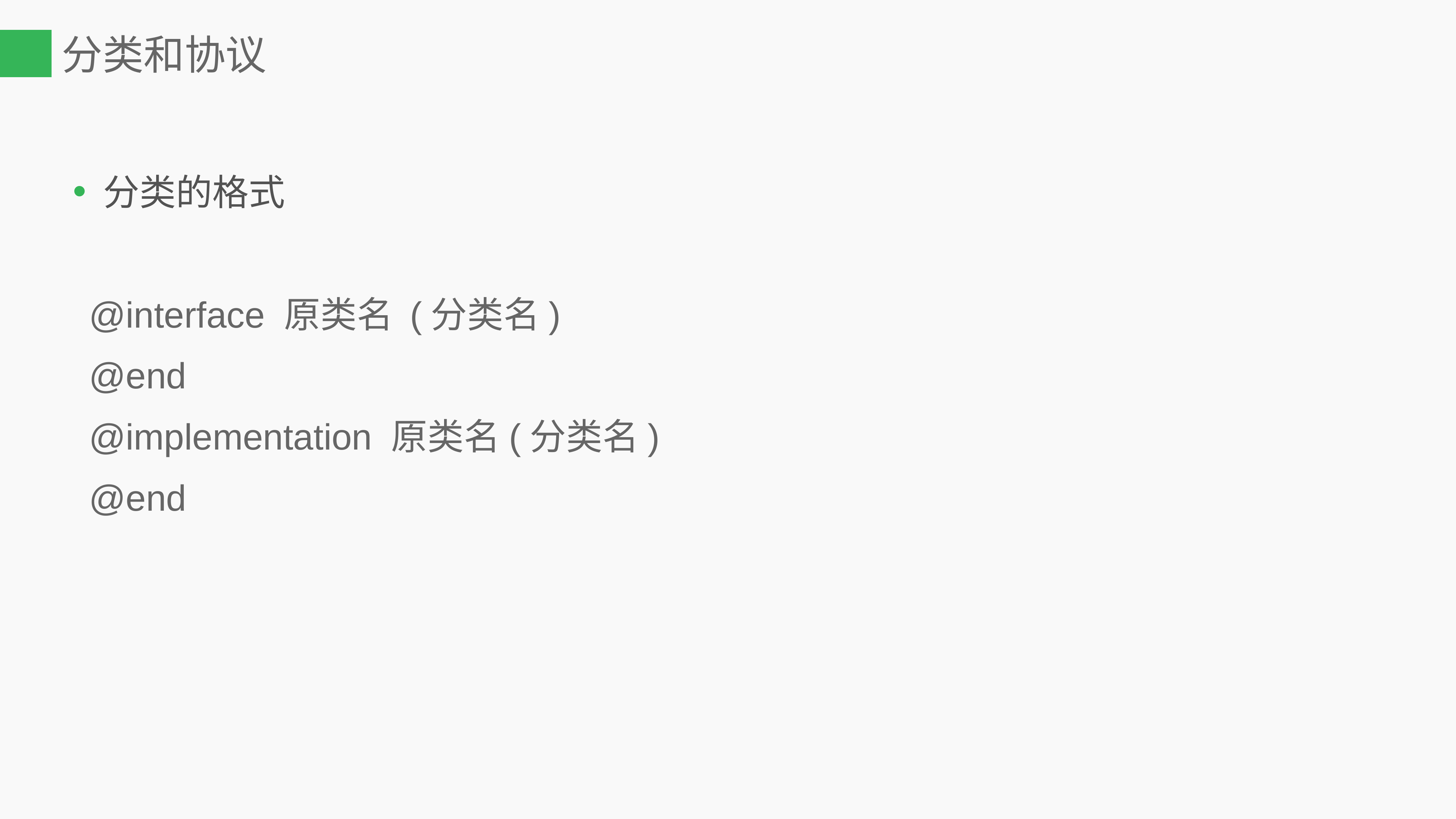

# 分类和协议
分类的格式

@interface 原类名 (分类名)
@end
@implementation 原类名(分类名)
@end